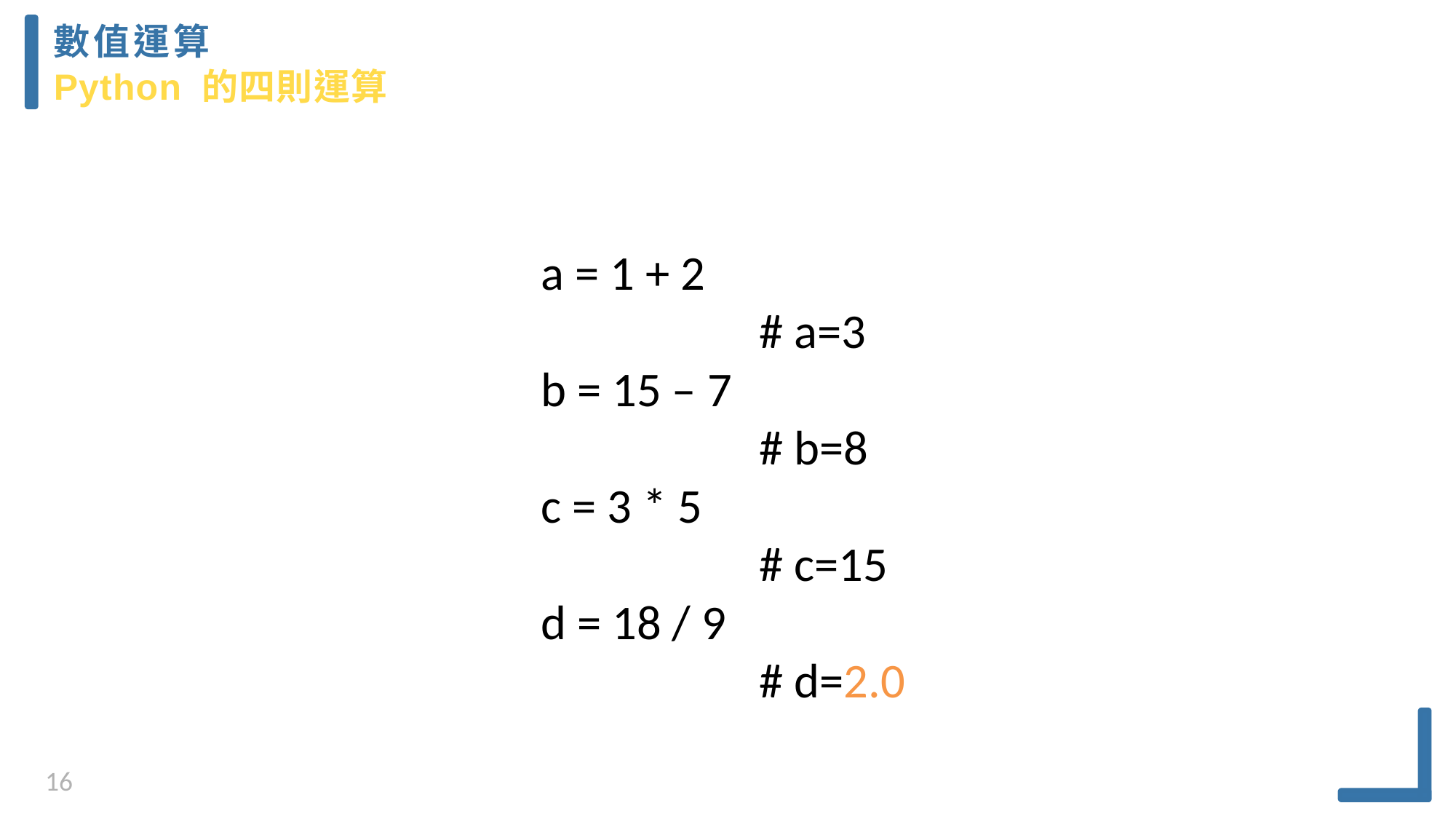

數值運算
Python 的四則運算
a = 1 + 2
		# a=3
b = 15 – 7
		# b=8
c = 3 * 5
		# c=15
d = 18 / 9
		# d=2.0

16